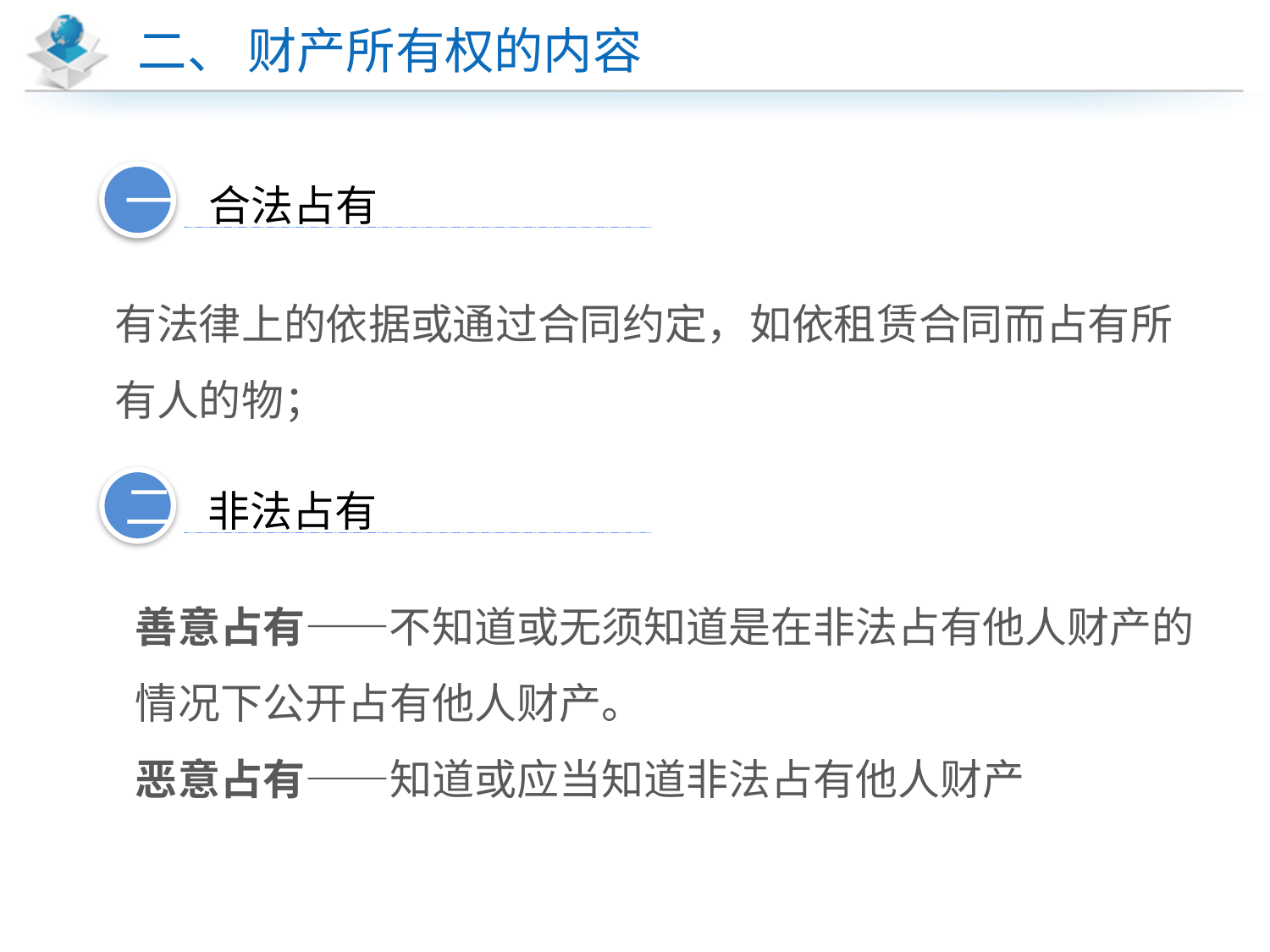

# 二、 财产所有权的内容
一
合法占有
有法律上的依据或通过合同约定，如依租赁合同而占有所有人的物；
二
非法占有
善意占有——不知道或无须知道是在非法占有他人财产的情况下公开占有他人财产。
恶意占有——知道或应当知道非法占有他人财产